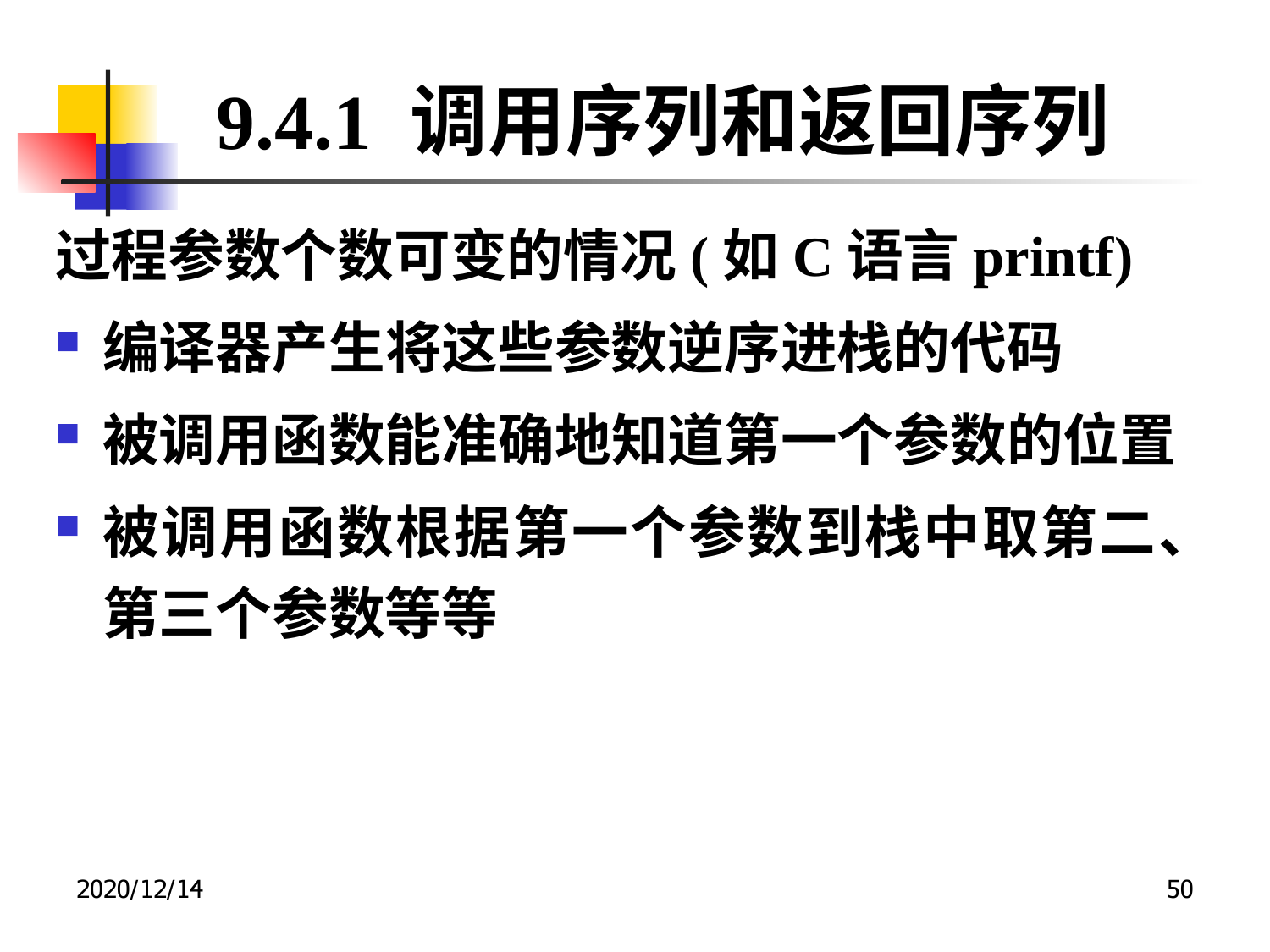

9.4.1 调用序列和返回序列
过程参数个数可变的情况(如C语言printf)
编译器产生将这些参数逆序进栈的代码
被调用函数能准确地知道第一个参数的位置
被调用函数根据第一个参数到栈中取第二、第三个参数等等
2020/12/14
50